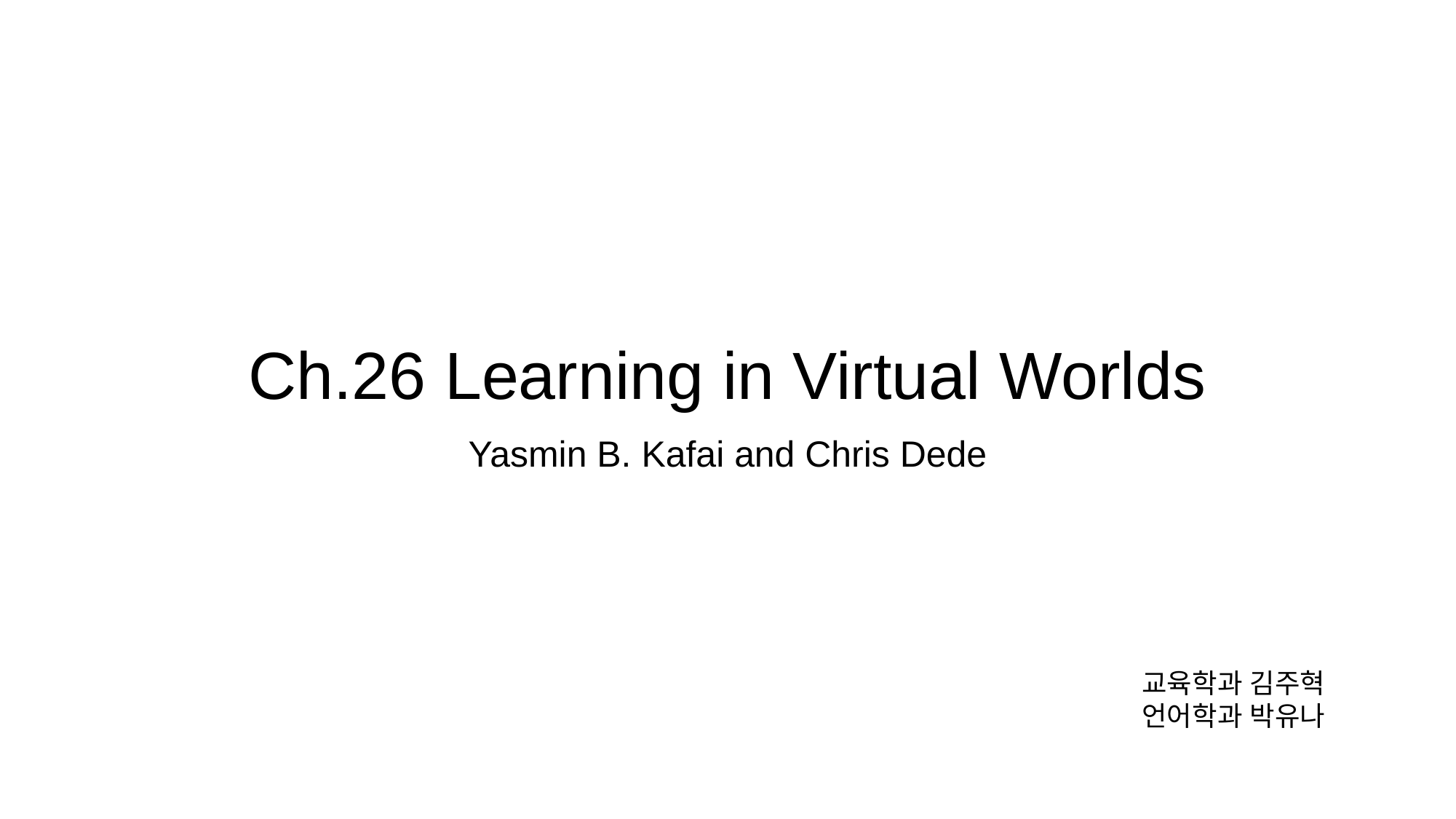

# Ch.26 Learning in Virtual Worlds
Yasmin B. Kafai and Chris Dede
교육학과 김주혁
언어학과 박유나